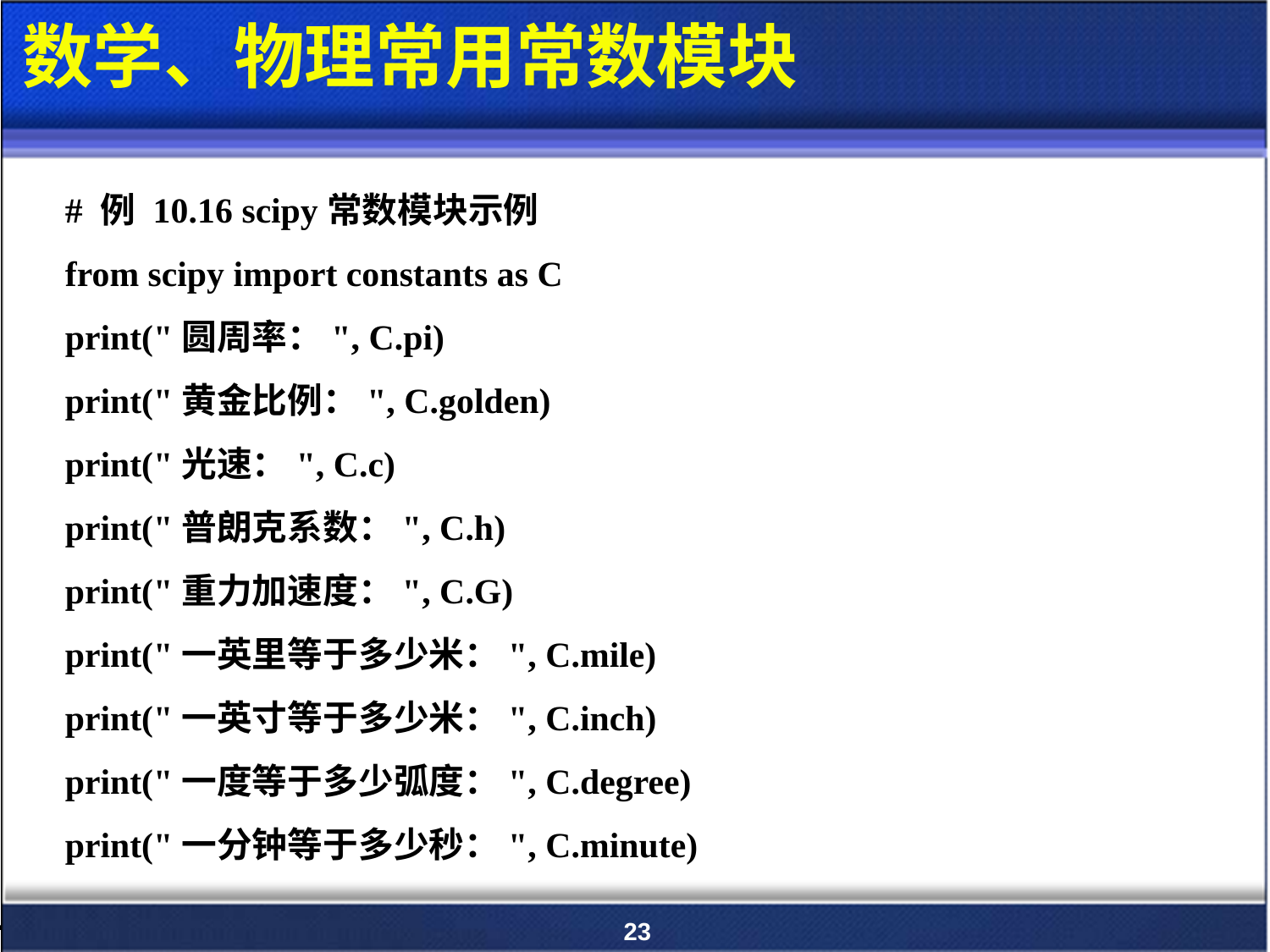

# 数学、物理常用常数模块
# 例 10.16 scipy常数模块示例
from scipy import constants as C
print("圆周率：", C.pi)
print("黄金比例：", C.golden)
print("光速：", C.c)
print("普朗克系数：", C.h)
print("重力加速度：", C.G)
print("一英里等于多少米：", C.mile)
print("一英寸等于多少米：", C.inch)
print("一度等于多少弧度：", C.degree)
print("一分钟等于多少秒：", C.minute)
23